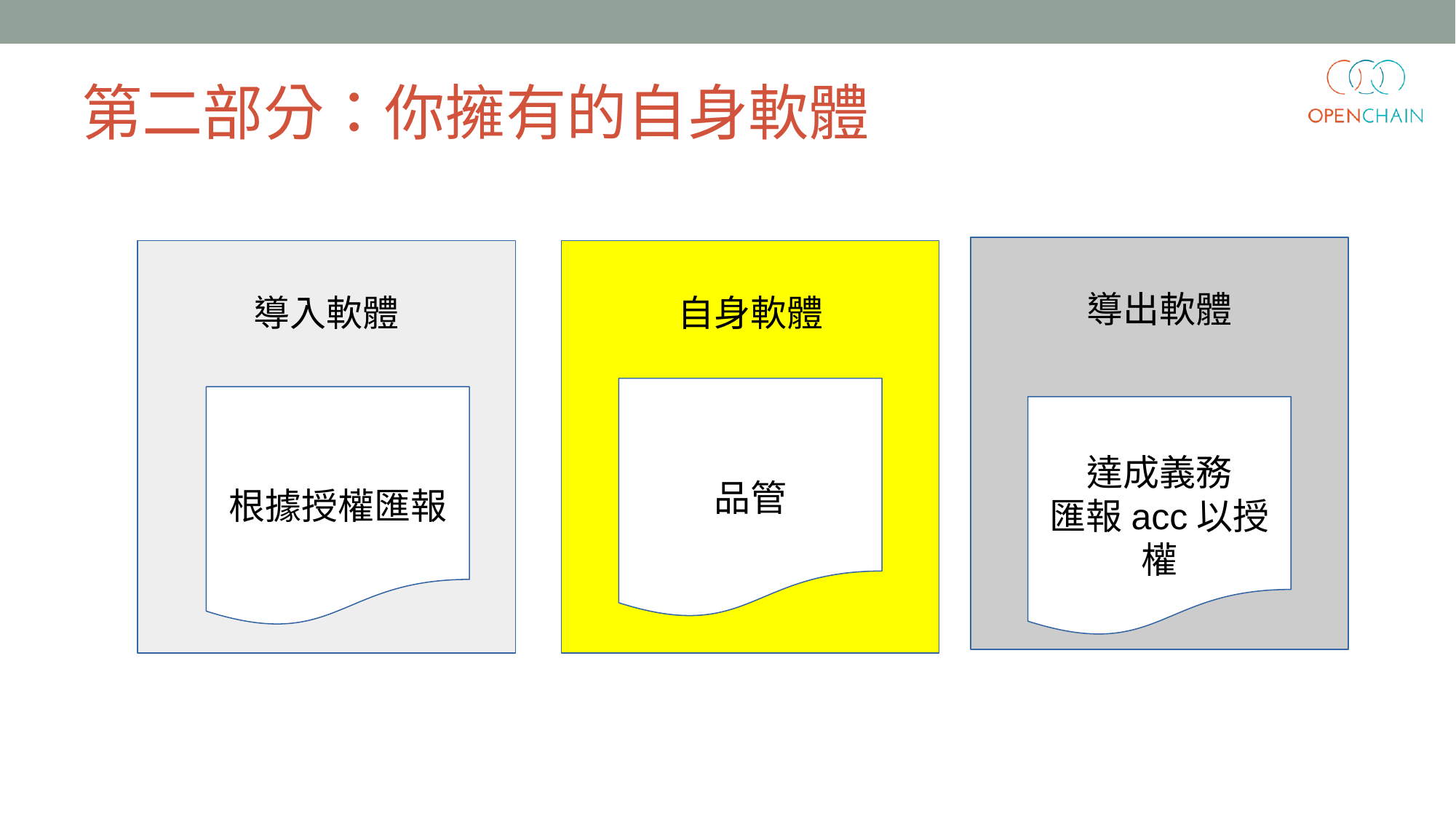

第二部分：你擁有的自身軟體

導出軟體
導入軟體
自身軟體
品管
根據授權匯報
達成義務
匯報acc以授權